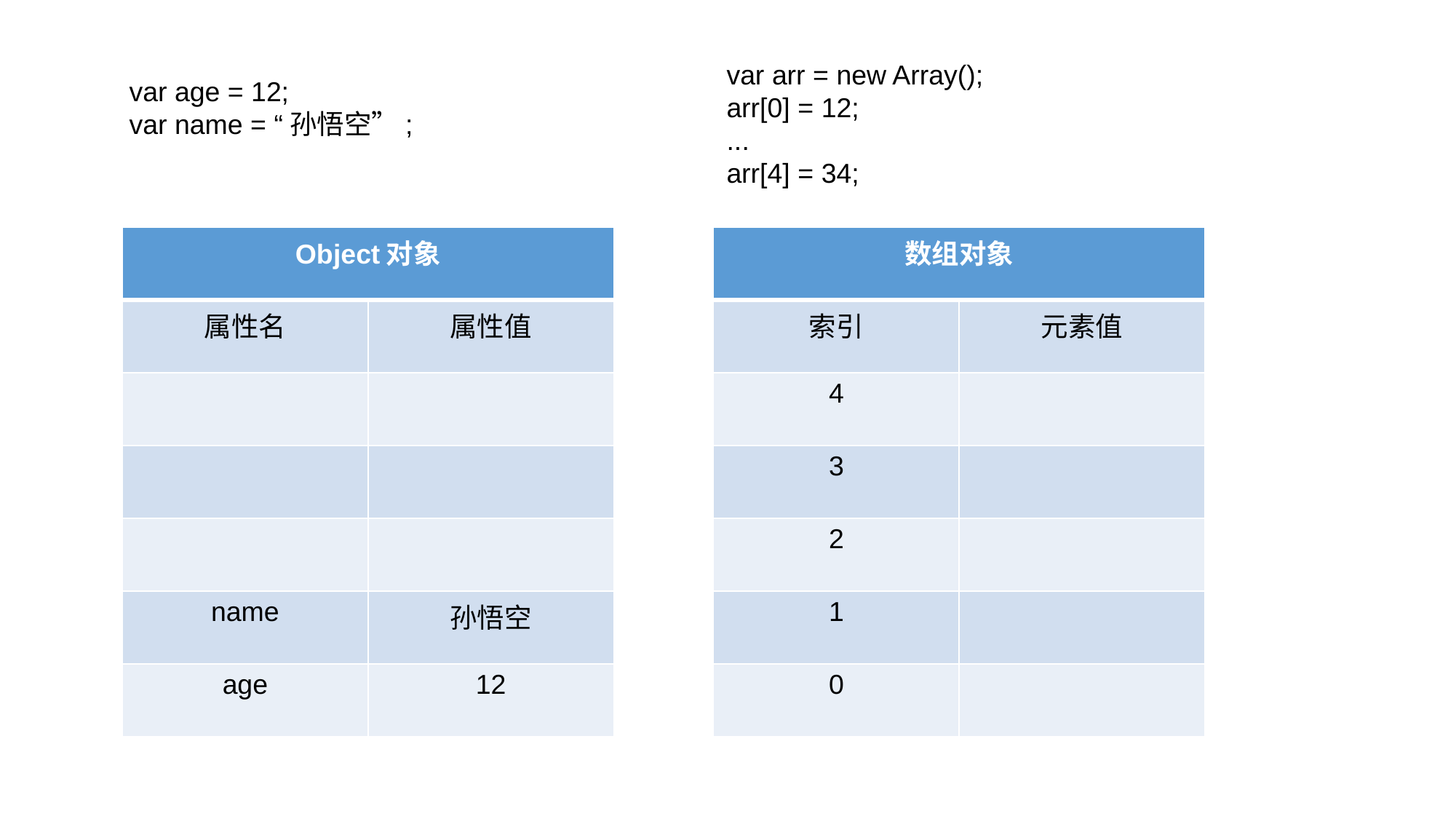

var arr = new Array();
arr[0] = 12;
...
arr[4] = 34;

var age = 12;
var name = “孙悟空”;
| Object对象 |  |
| --- | --- |
| 属性名 | 属性值 |
|  |  |
|  |  |
|  |  |
| name | 孙悟空 |
| age | 12 |
| 数组对象 |  |
| --- | --- |
| 索引 | 元素值 |
| 4 |  |
| 3 |  |
| 2 |  |
| 1 |  |
| 0 |  |